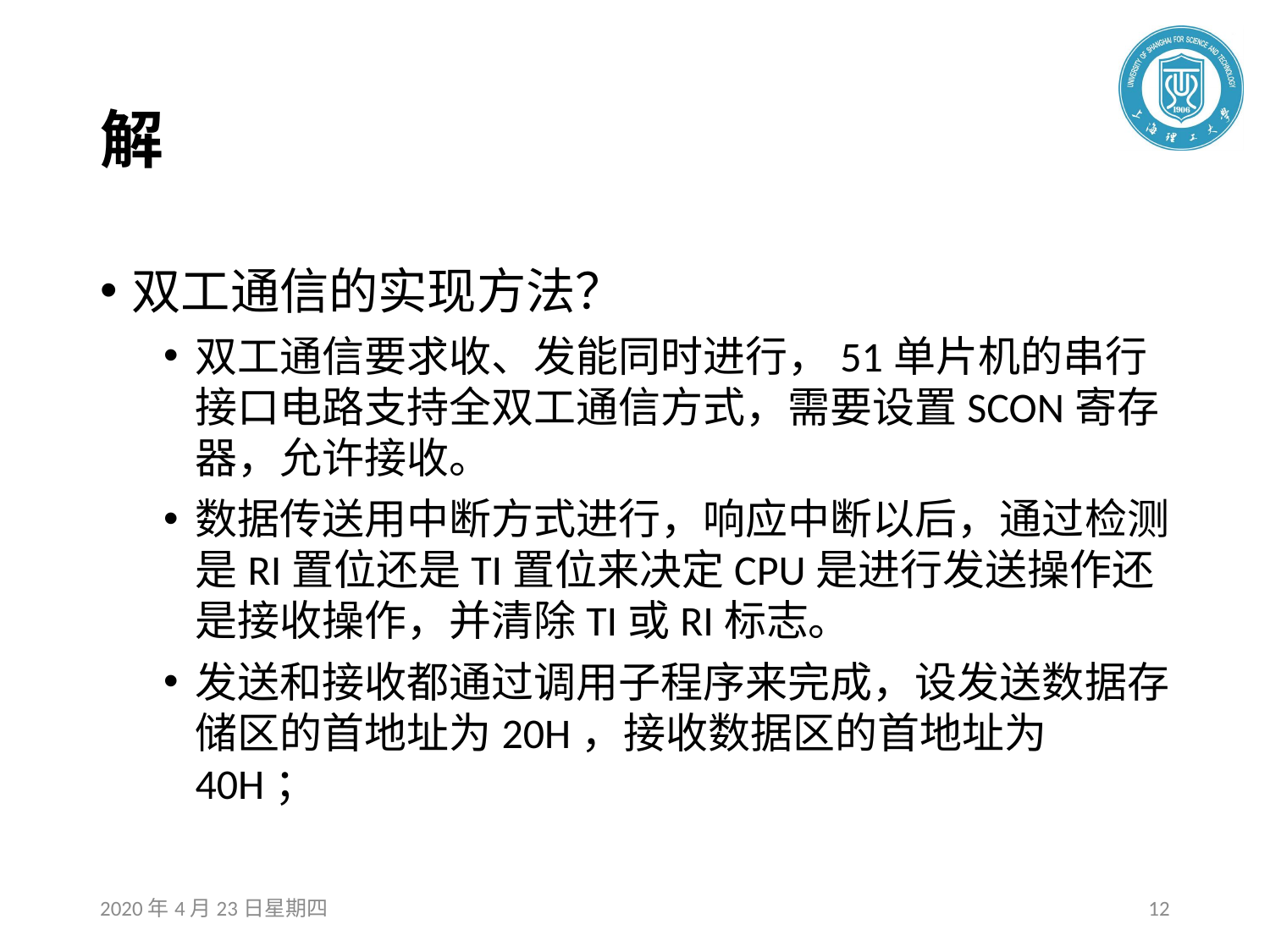

# 解
双工通信的实现方法？
双工通信要求收、发能同时进行，51单片机的串行接口电路支持全双工通信方式，需要设置SCON寄存器，允许接收。
数据传送用中断方式进行，响应中断以后，通过检测是RI置位还是TI置位来决定CPU是进行发送操作还是接收操作，并清除TI或RI标志。
发送和接收都通过调用子程序来完成，设发送数据存储区的首地址为20H，接收数据区的首地址为40H；
2020年4月23日星期四
12